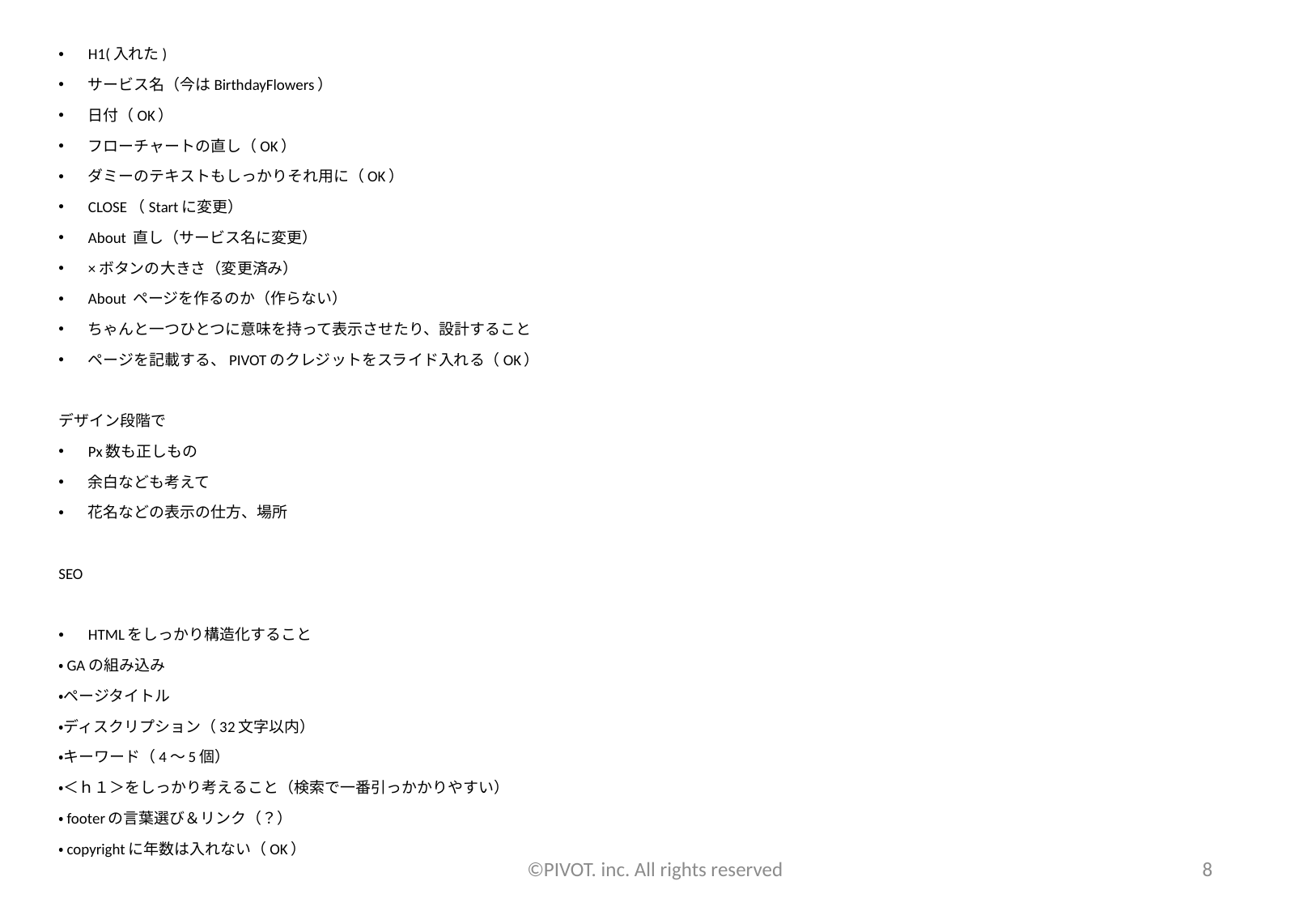

H1(入れた)
サービス名（今はBirthdayFlowers）
日付（OK）
フローチャートの直し（OK）
ダミーのテキストもしっかりそれ用に（OK）
CLOSE（Startに変更）
About 直し（サービス名に変更）
×ボタンの大きさ（変更済み）
About ページを作るのか（作らない）
ちゃんと一つひとつに意味を持って表示させたり、設計すること
ページを記載する、PIVOTのクレジットをスライド入れる（OK）

デザイン段階で
Px数も正しもの
余白なども考えて
花名などの表示の仕方、場所

SEO

HTMLをしっかり構造化すること
・GAの組み込み
・ページタイトル
・ディスクリプション（32文字以内）
・キーワード（4～5個）
・＜ｈ１＞をしっかり考えること（検索で一番引っかかりやすい）
・footerの言葉選び＆リンク（？）
・copyrightに年数は入れない（OK）

©PIVOT. inc. All rights reserved
8